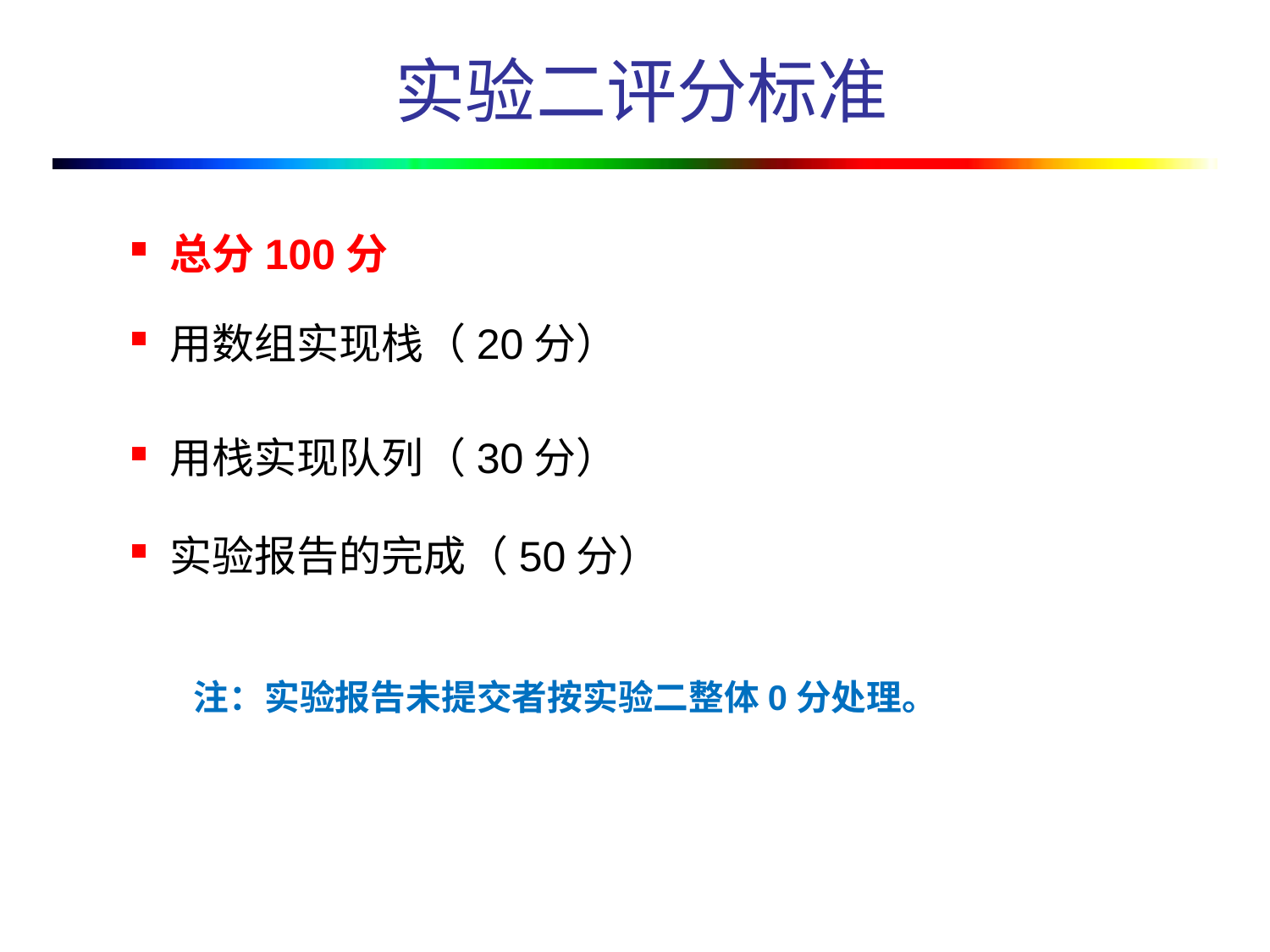

# 实验二评分标准

总分100分

用数组实现栈（20分）

用栈实现队列（30分）

实验报告的完成（50分）

注：实验报告未提交者按实验二整体0分处理。